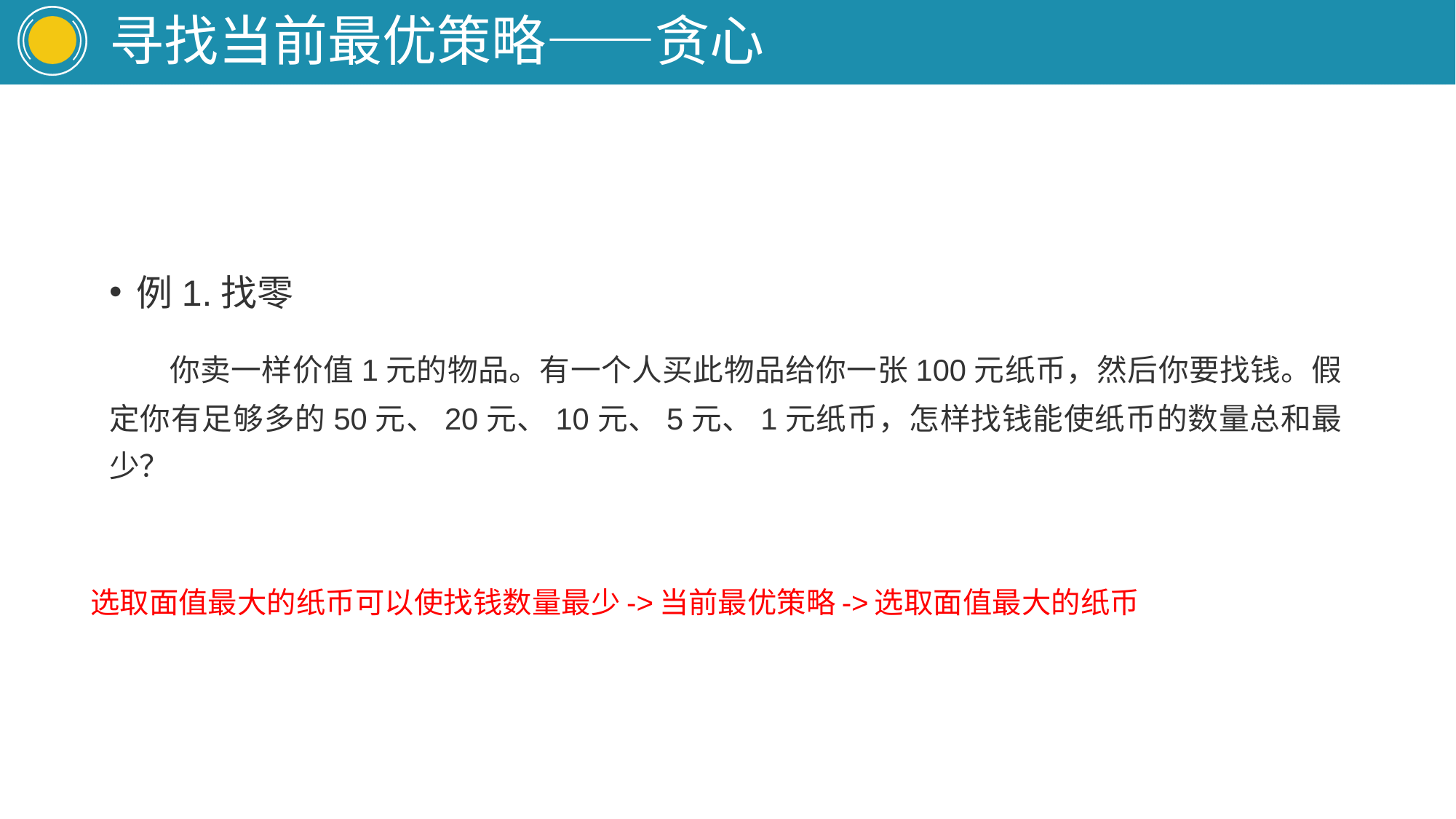

# 寻找当前最优策略——贪心
例1.找零
      你卖一样价值1元的物品。有一个人买此物品给你一张100元纸币，然后你要找钱。假定你有足够多的50元、20元、10元、5元、1元纸币，怎样找钱能使纸币的数量总和最少？

选取面值最大的纸币可以使找钱数量最少->当前最优策略->选取面值最大的纸币